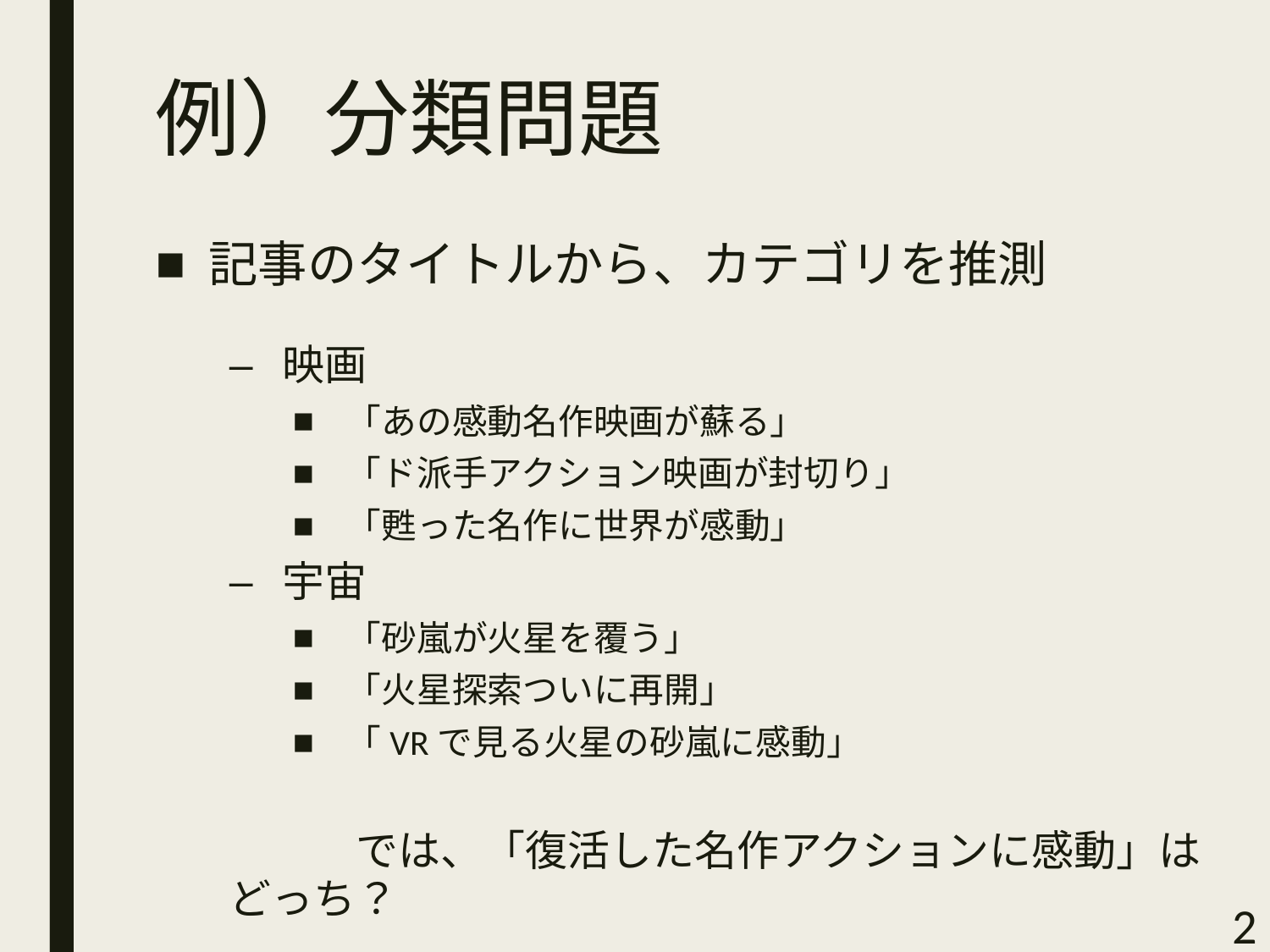

# 例）分類問題
記事のタイトルから、カテゴリを推測

映画
「あの感動名作映画が蘇る」
「ド派手アクション映画が封切り」
「甦った名作に世界が感動」
宇宙
「砂嵐が火星を覆う」
「火星探索ついに再開」
「VRで見る火星の砂嵐に感動」

	では、「復活した名作アクションに感動」はどっち？
2